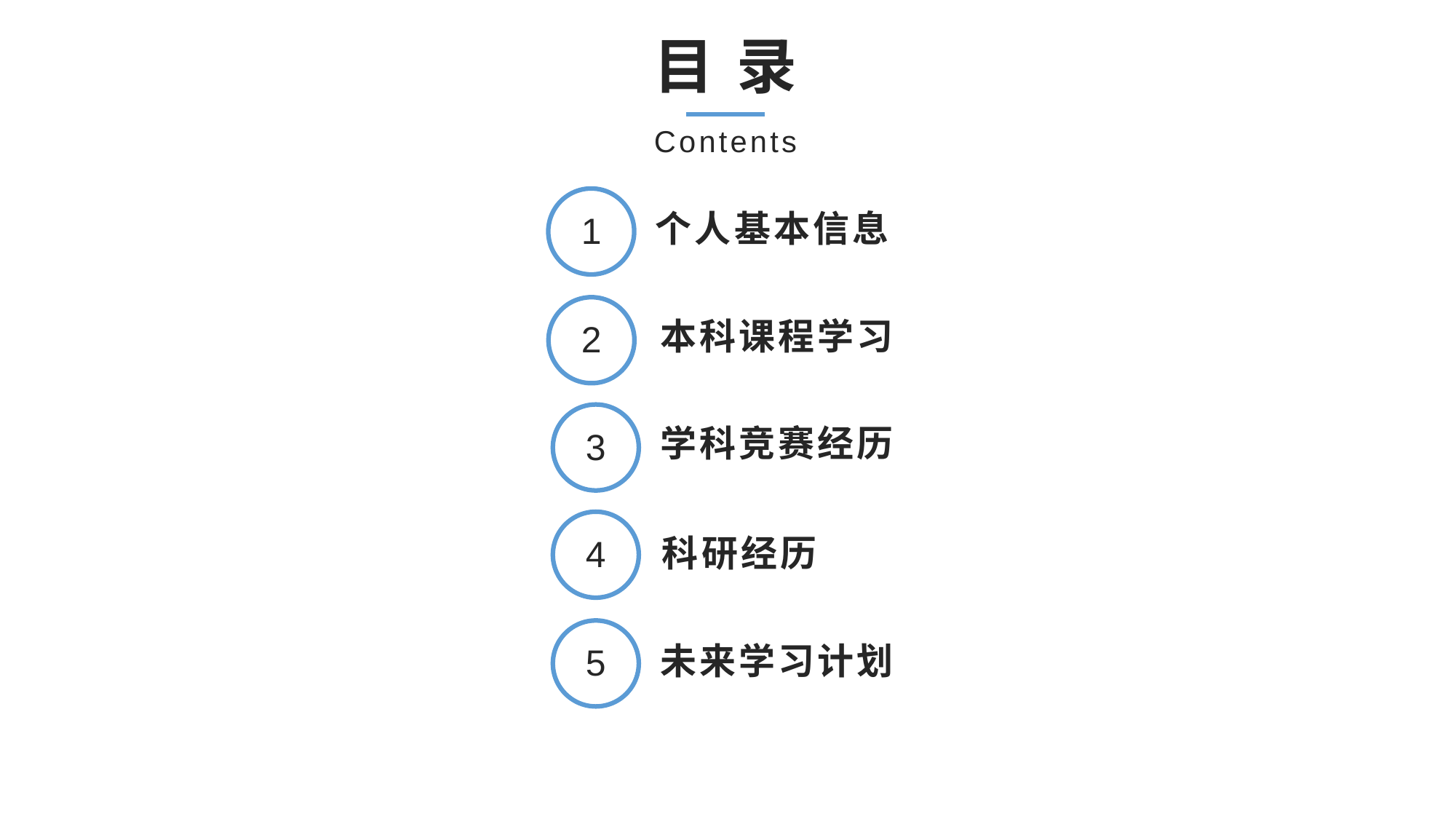

目 录
Contents
1
个人基本信息
本科课程学习
2
学科竞赛经历
3
4
科研经历
5
未来学习计划